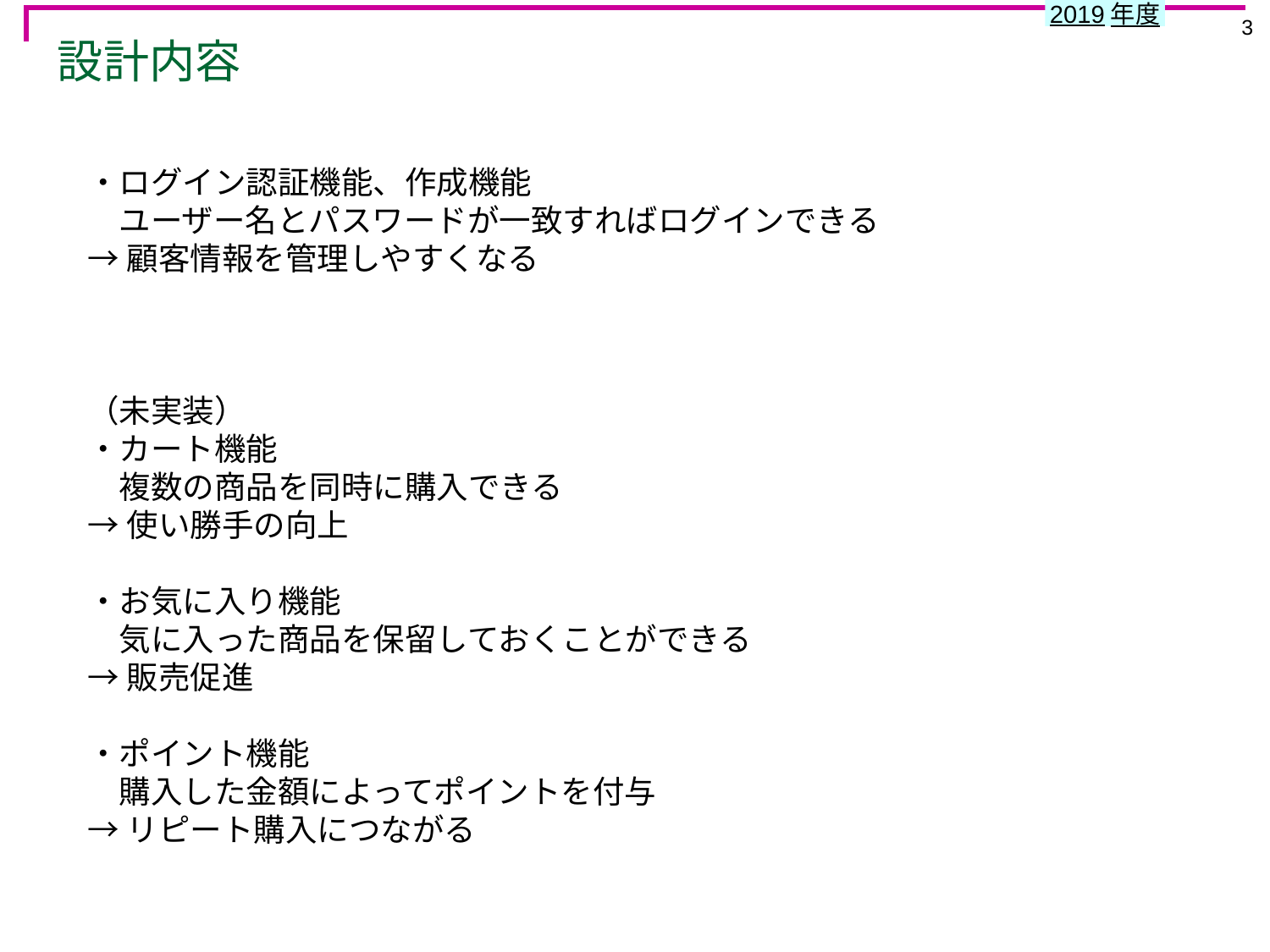

3
# 設計内容
・ログイン認証機能、作成機能
　ユーザー名とパスワードが一致すればログインできる
→顧客情報を管理しやすくなる

（未実装）
・カート機能
　複数の商品を同時に購入できる
→使い勝手の向上

・お気に入り機能
　気に入った商品を保留しておくことができる
→販売促進

・ポイント機能
　購入した金額によってポイントを付与
→リピート購入につながる